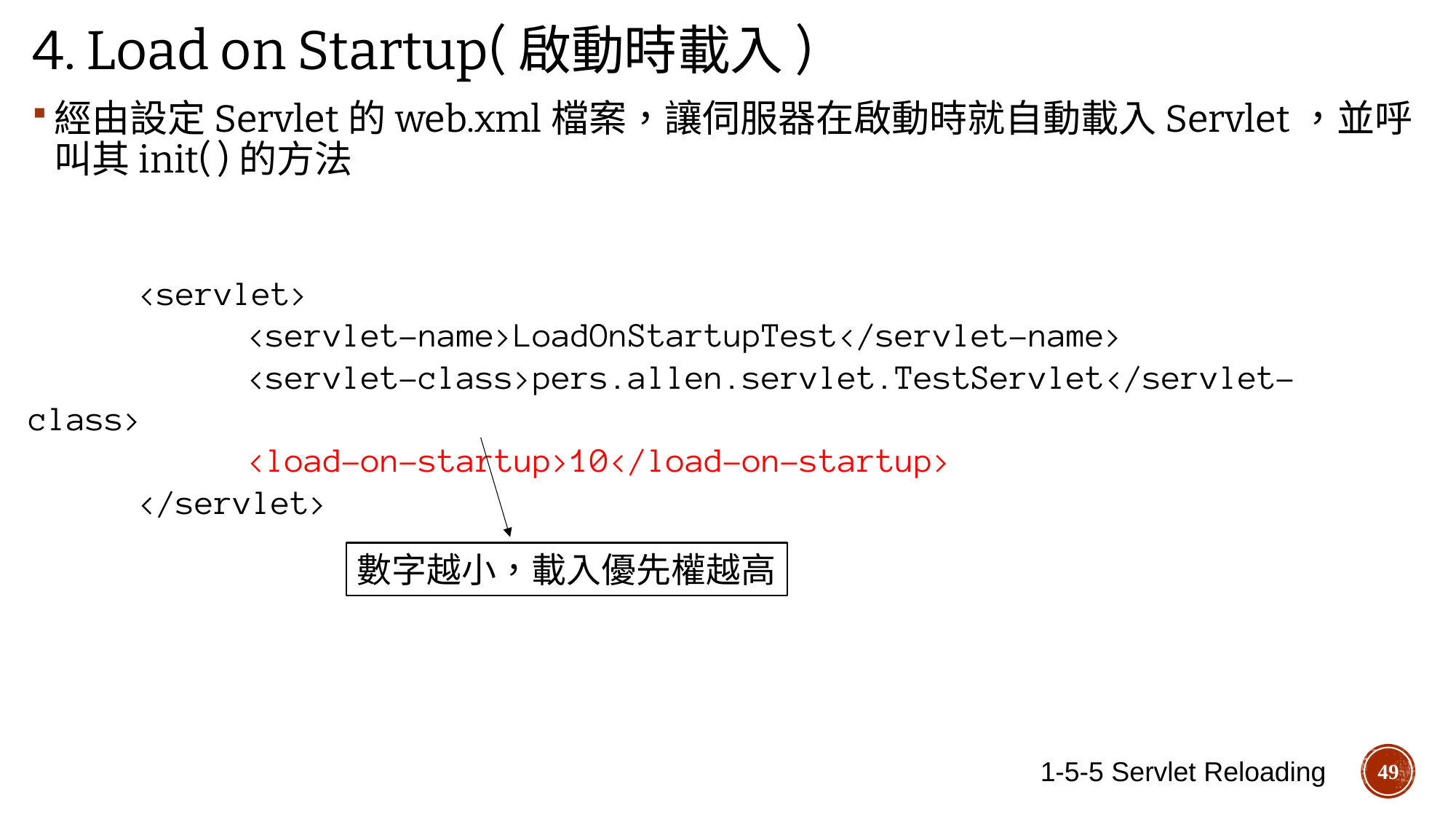

4. Load on Startup(啟動時載入)
經由設定Servlet的web.xml檔案，讓伺服器在啟動時就自動載入Servlet，並呼叫其init( )的方法

	<servlet>
		<servlet-name>LoadOnStartupTest</servlet-name>
		<servlet-class>pers.allen.servlet.TestServlet</servlet-class>
		<load-on-startup>10</load-on-startup>
	</servlet>
數字越小，載入優先權越高
1-5-5 Servlet Reloading

49